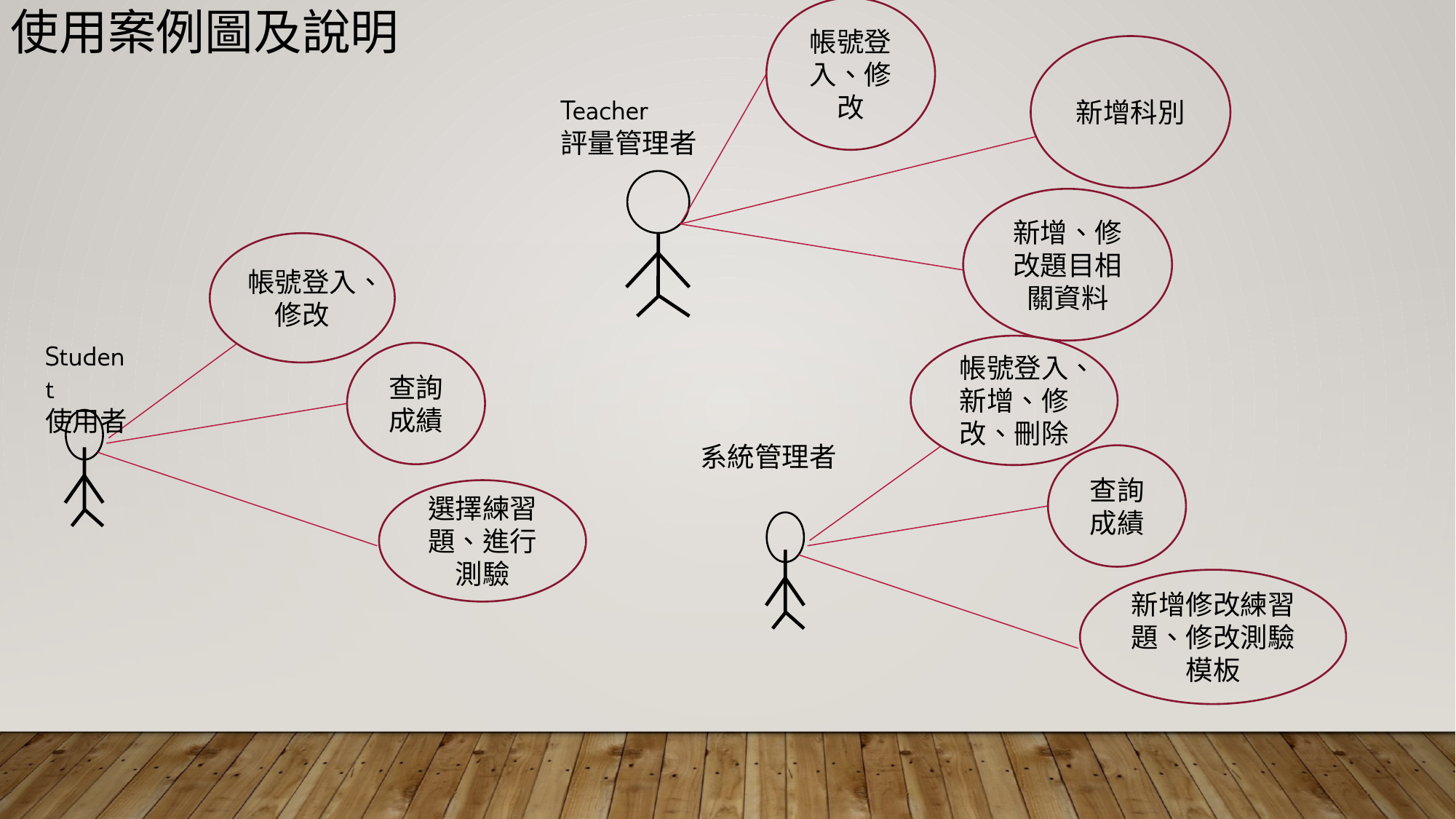

帳號登入、修改
使用案例圖及說明
新增科別
Teacher
評量管理者

新增、修改題目相關資料
帳號登入、修改
Student
使用者
帳號登入、新增、修改、刪除
查詢成績

系統管理者
查詢成績
選擇練習題、進行測驗

新增修改練習題、修改測驗模板